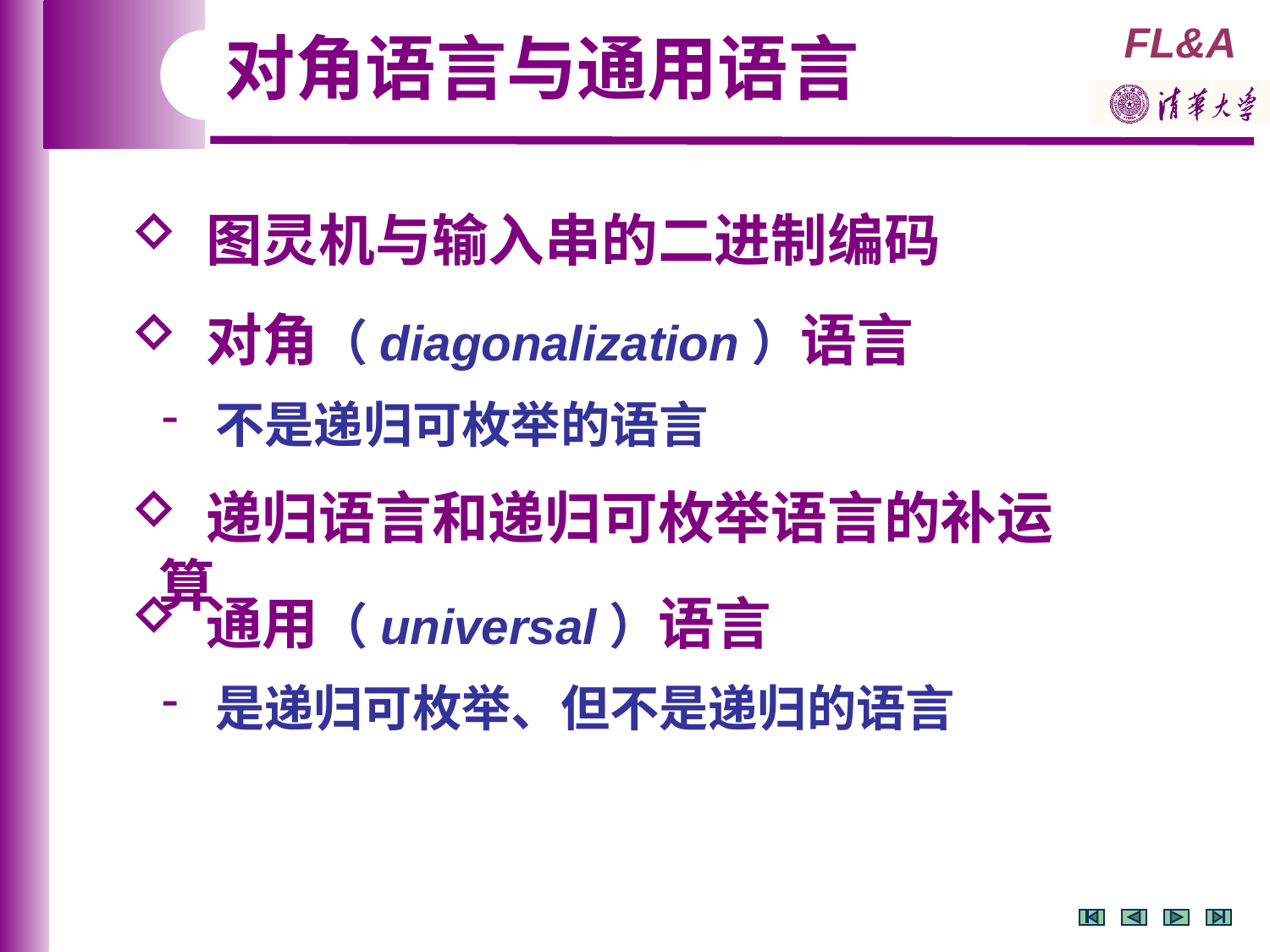

对角语言与通用语言
 图灵机与输入串的二进制编码
 对角（diagonalization）语言

 不是递归可枚举的语言
 递归语言和递归可枚举语言的补运算
 通用（universal）语言

 是递归可枚举、但不是递归的语言